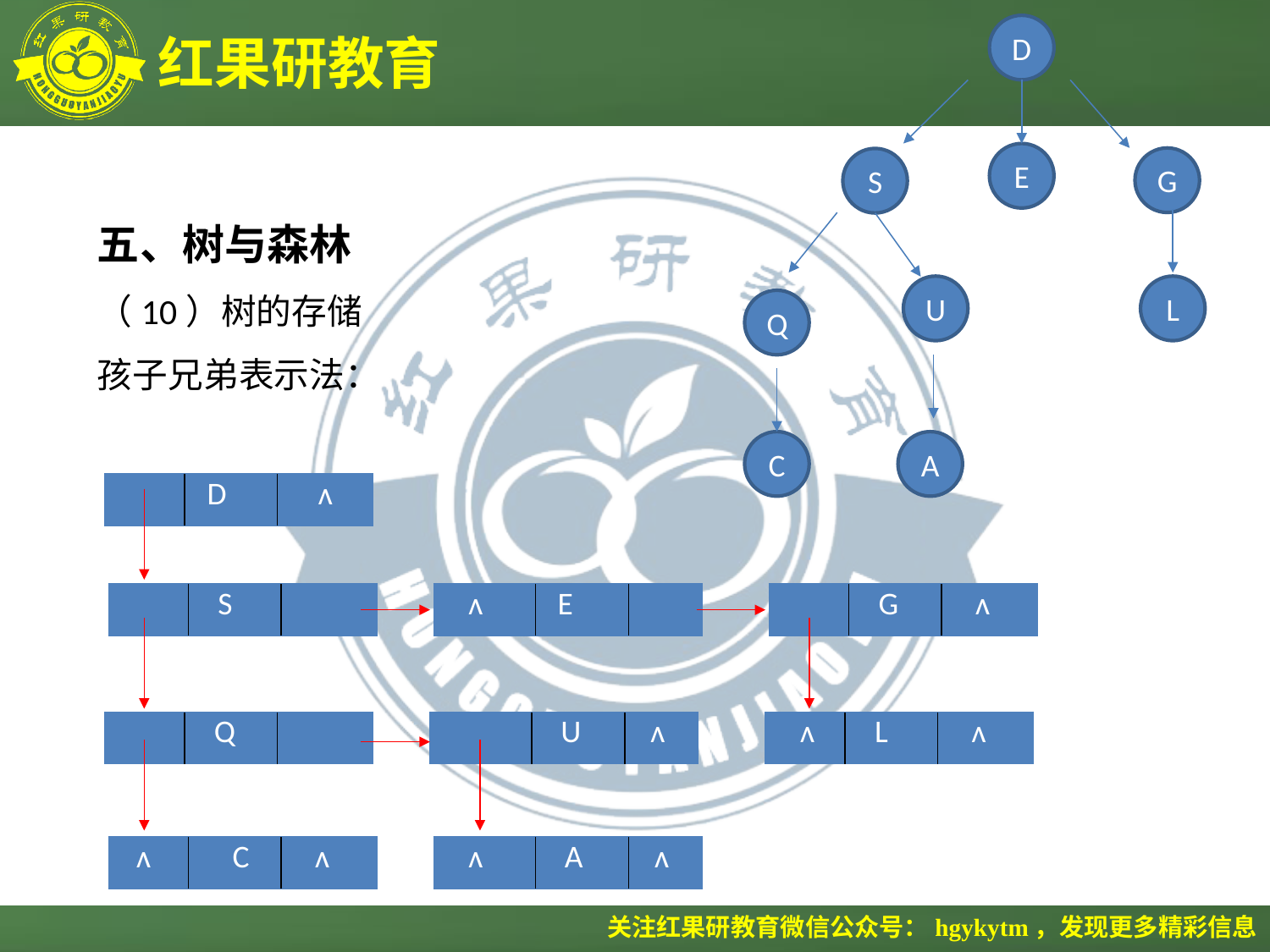

D
E
G
S
五、树与森林
（10）树的存储
孩子兄弟表示法：

U
L
Q
A
C
|  | D | ᴧ |
| --- | --- | --- |
|  | S |  |
| --- | --- | --- |
| ᴧ | E |  |
| --- | --- | --- |
|  | G | ᴧ |
| --- | --- | --- |
|  | Q |  |
| --- | --- | --- |
|  | U | ᴧ |
| --- | --- | --- |
| ᴧ | L | ᴧ |
| --- | --- | --- |
| ᴧ | C | ᴧ |
| --- | --- | --- |
| ᴧ | A | ᴧ |
| --- | --- | --- |